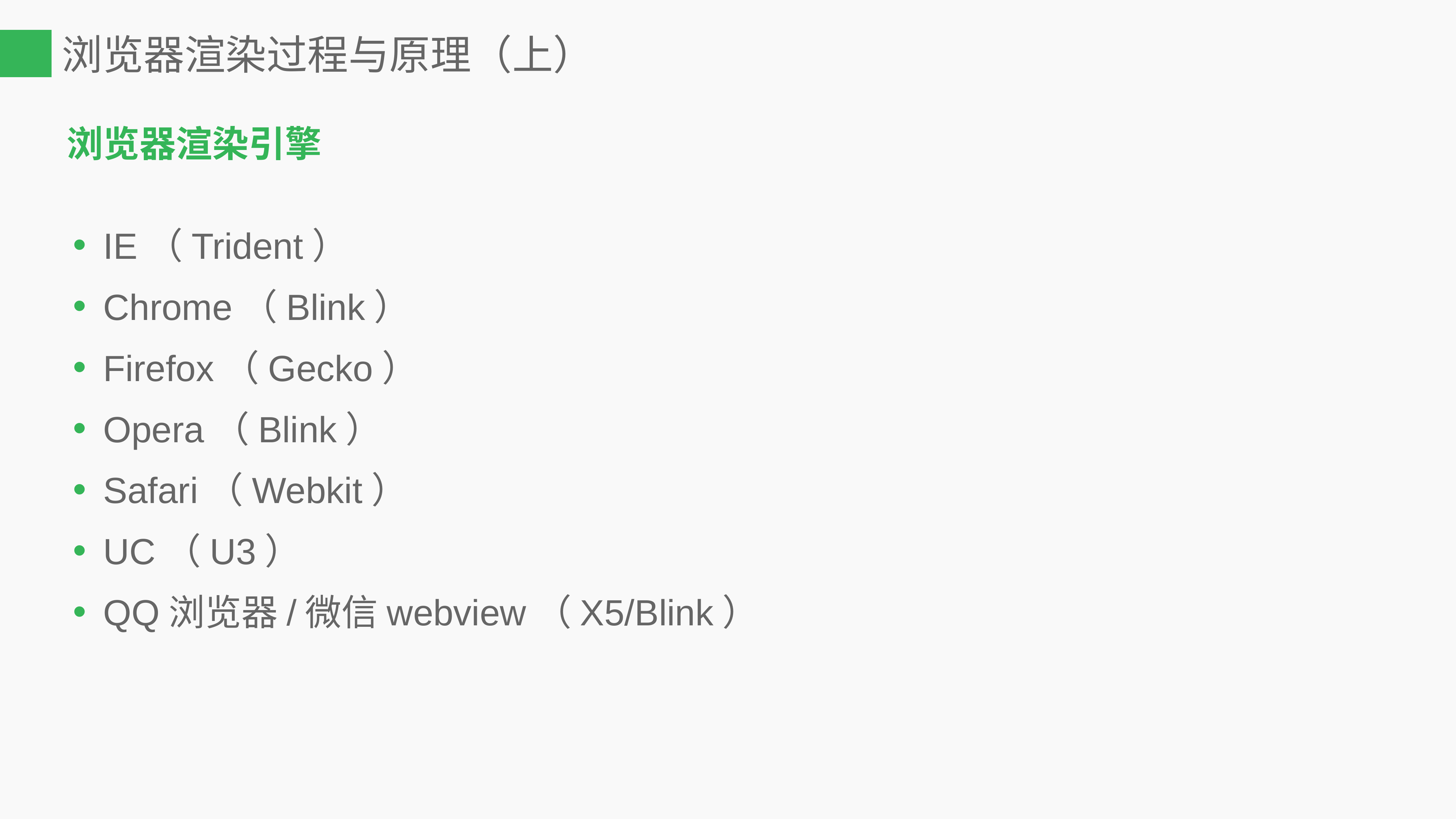

# 浏览器渲染过程与原理（上）
浏览器渲染引擎
IE（Trident）
Chrome（Blink）
Firefox（Gecko）
Opera（Blink）
Safari（Webkit）
UC（U3）
QQ浏览器/微信webview（X5/Blink）